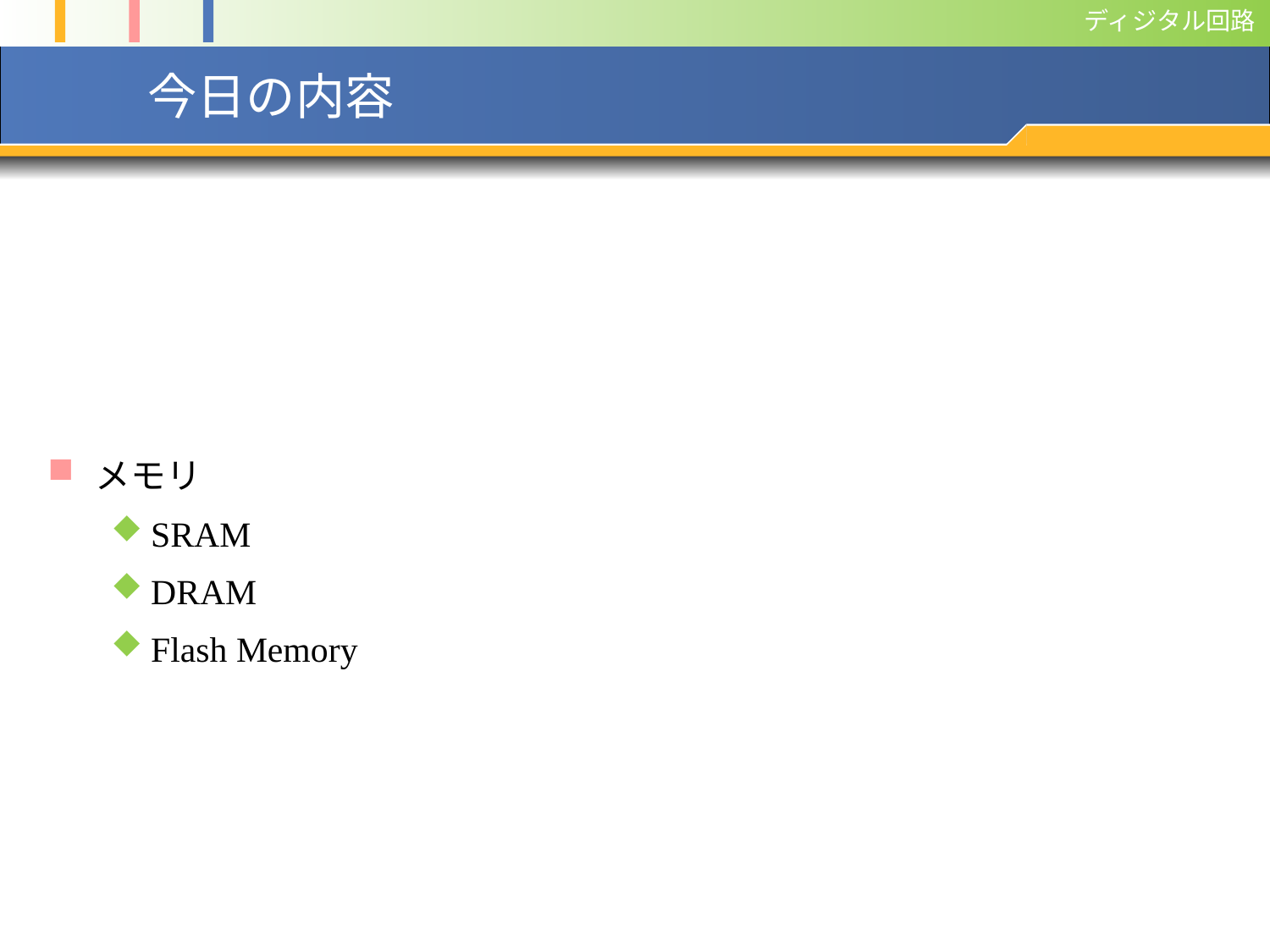

# 今日の内容
メモリ
SRAM
DRAM
Flash Memory